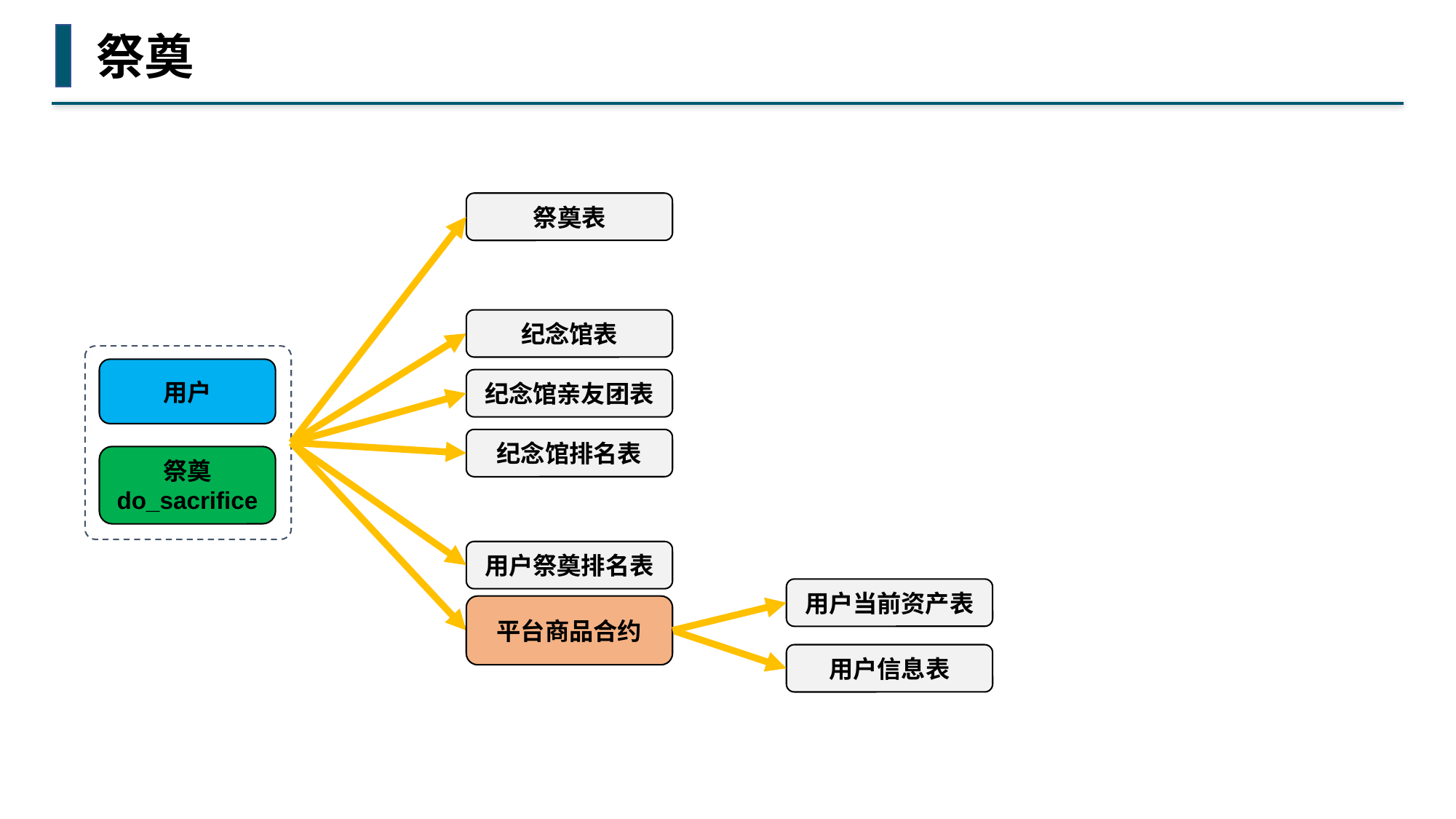

祭奠

祭奠表
纪念馆表

用户
祭奠
do_sacrifice
纪念馆亲友团表
纪念馆排名表
用户祭奠排名表
用户当前资产表
平台商品合约
用户信息表